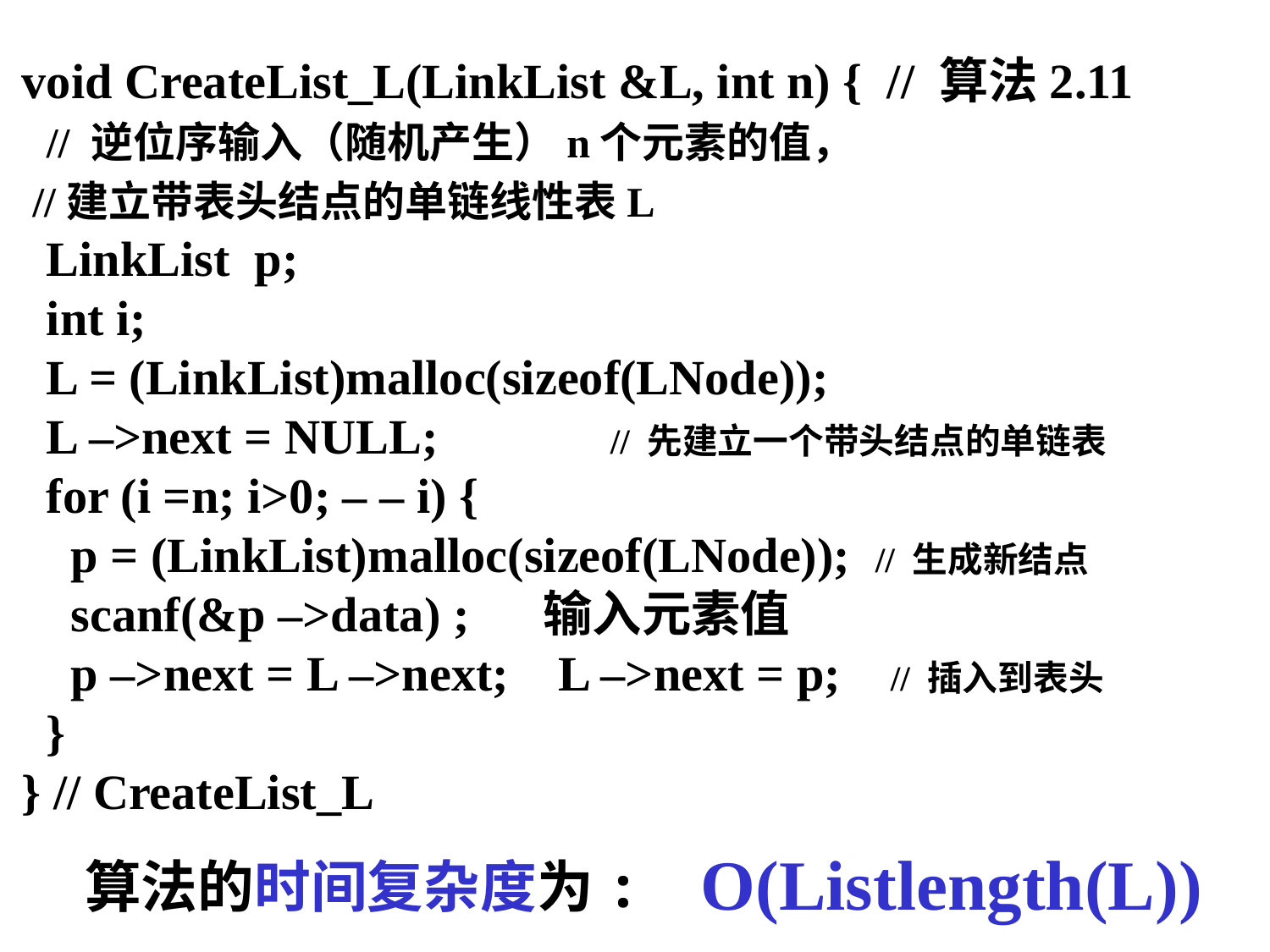

void CreateList_L(LinkList &L, int n) {  // 算法2.11
  // 逆位序输入（随机产生）n个元素的值，
 //建立带表头结点的单链线性表L
  LinkList  p;
  int i;
  L = (LinkList)malloc(sizeof(LNode));
  L –>next = NULL;              // 先建立一个带头结点的单链表
  for (i =n; i>0; – – i) {
    p = (LinkList)malloc(sizeof(LNode));  // 生成新结点
    scanf(&p –>data) ;     输入元素值
    p –>next = L –>next;    L –>next = p;    // 插入到表头
  }
} // CreateList_L
O(Listlength(L))
算法的时间复杂度为: